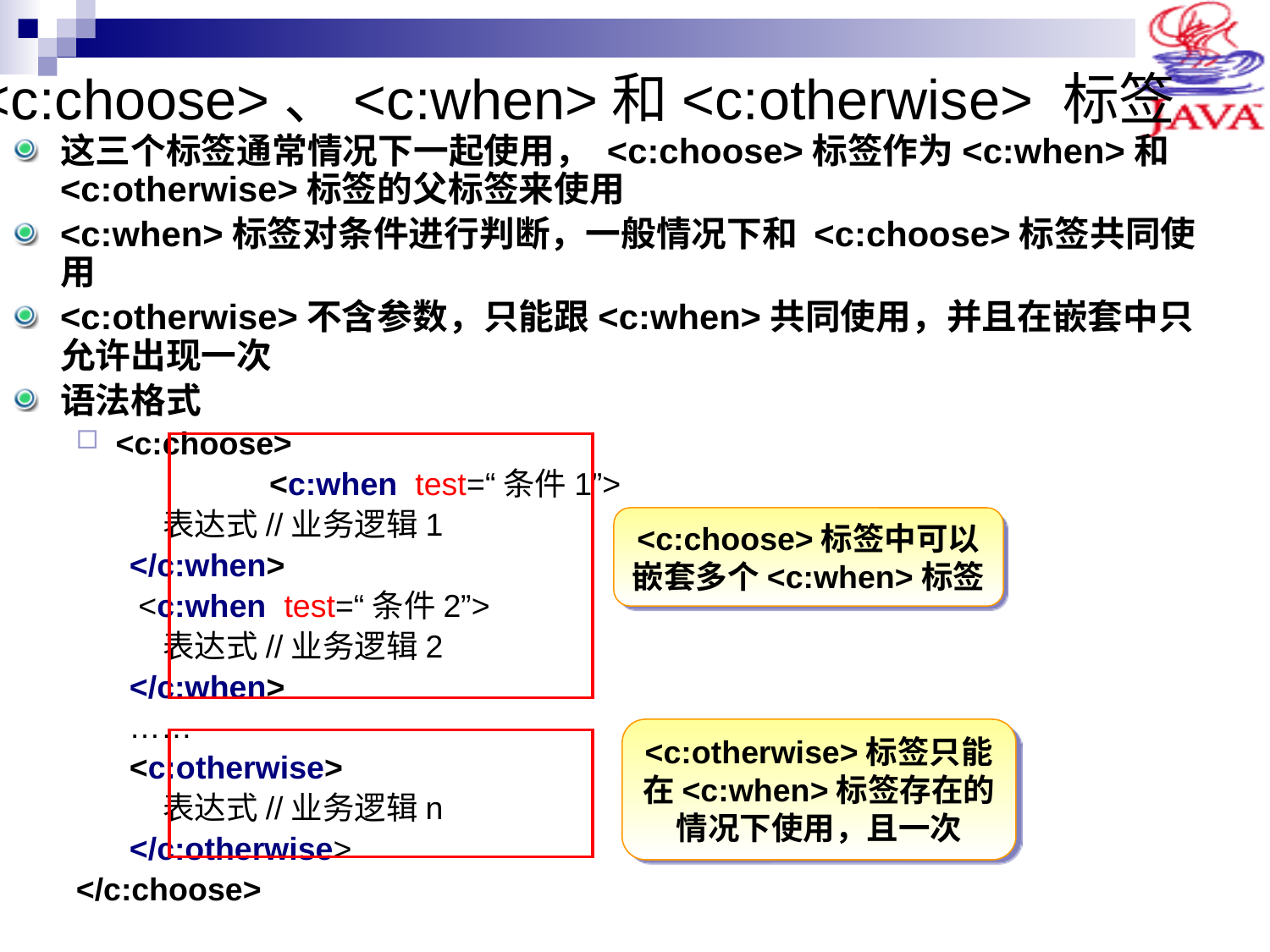

# <c:choose>、<c:when>和<c:otherwise> 标签
这三个标签通常情况下一起使用， <c:choose>标签作为<c:when>和<c:otherwise>标签的父标签来使用
<c:when>标签对条件进行判断，一般情况下和 <c:choose>标签共同使用
<c:otherwise>不含参数，只能跟<c:when>共同使用，并且在嵌套中只允许出现一次
语法格式
<c:choose>
  		   <c:when  test=“条件1”>
           表达式//业务逻辑1
      </c:when>
       <c:when  test=“条件2”>
           表达式//业务逻辑2
      </c:when>
      ……
      <c:otherwise>
           表达式//业务逻辑n
      </c:otherwise>
</c:choose>

<c:choose>标签中可以嵌套多个<c:when>标签
<c:otherwise>标签只能在<c:when>标签存在的情况下使用，且一次